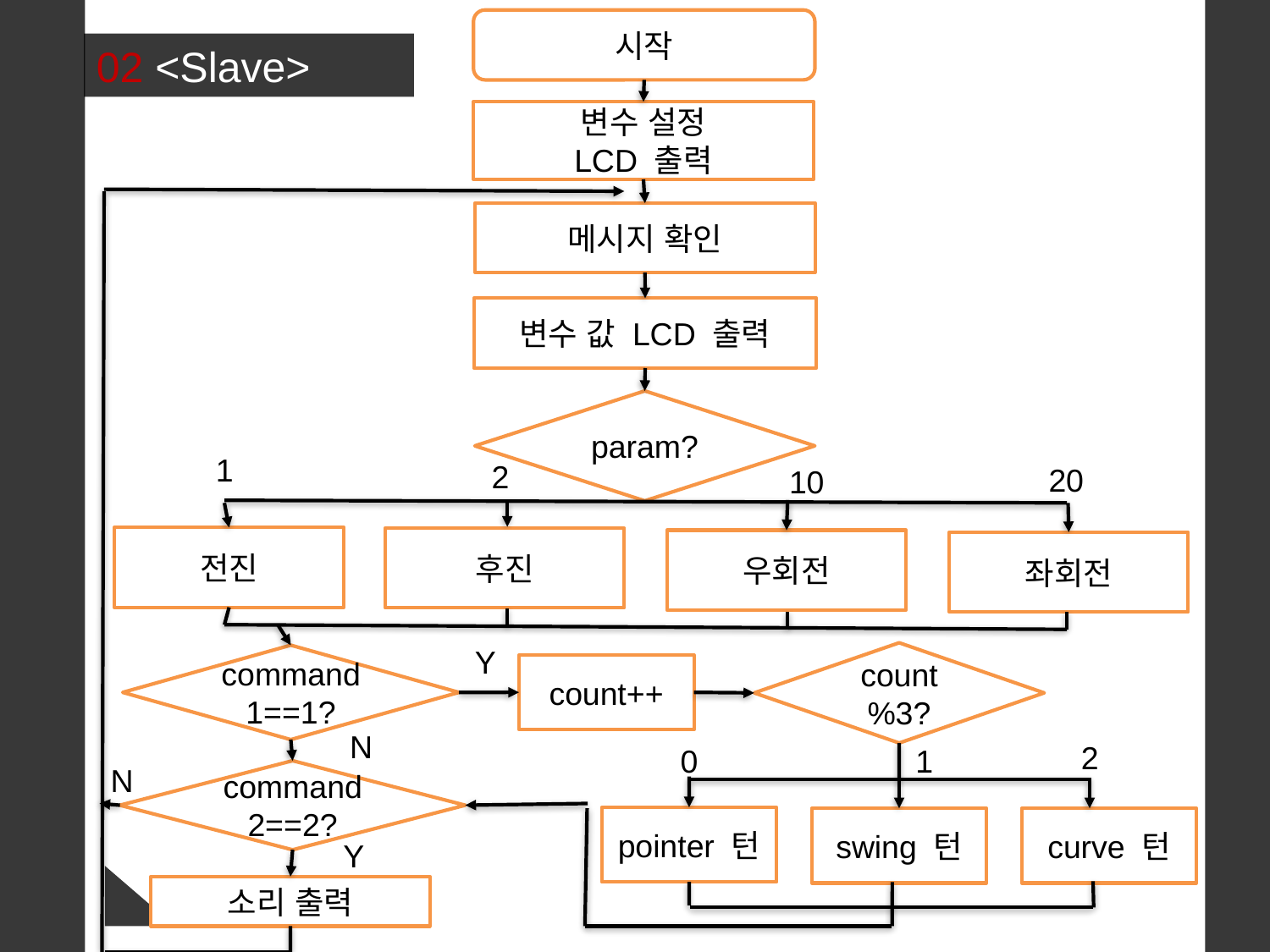

시작
02 <Slave>
변수 설정
LCD 출력
메시지 확인
변수 값 LCD 출력
param?
1
2
20
10
전진
후진
우회전
좌회전
Y
count%3?
command1==1?
count++
N
2
0
1
N
command2==2?
pointer 턴
swing 턴
curve 턴
Y

소리 출력